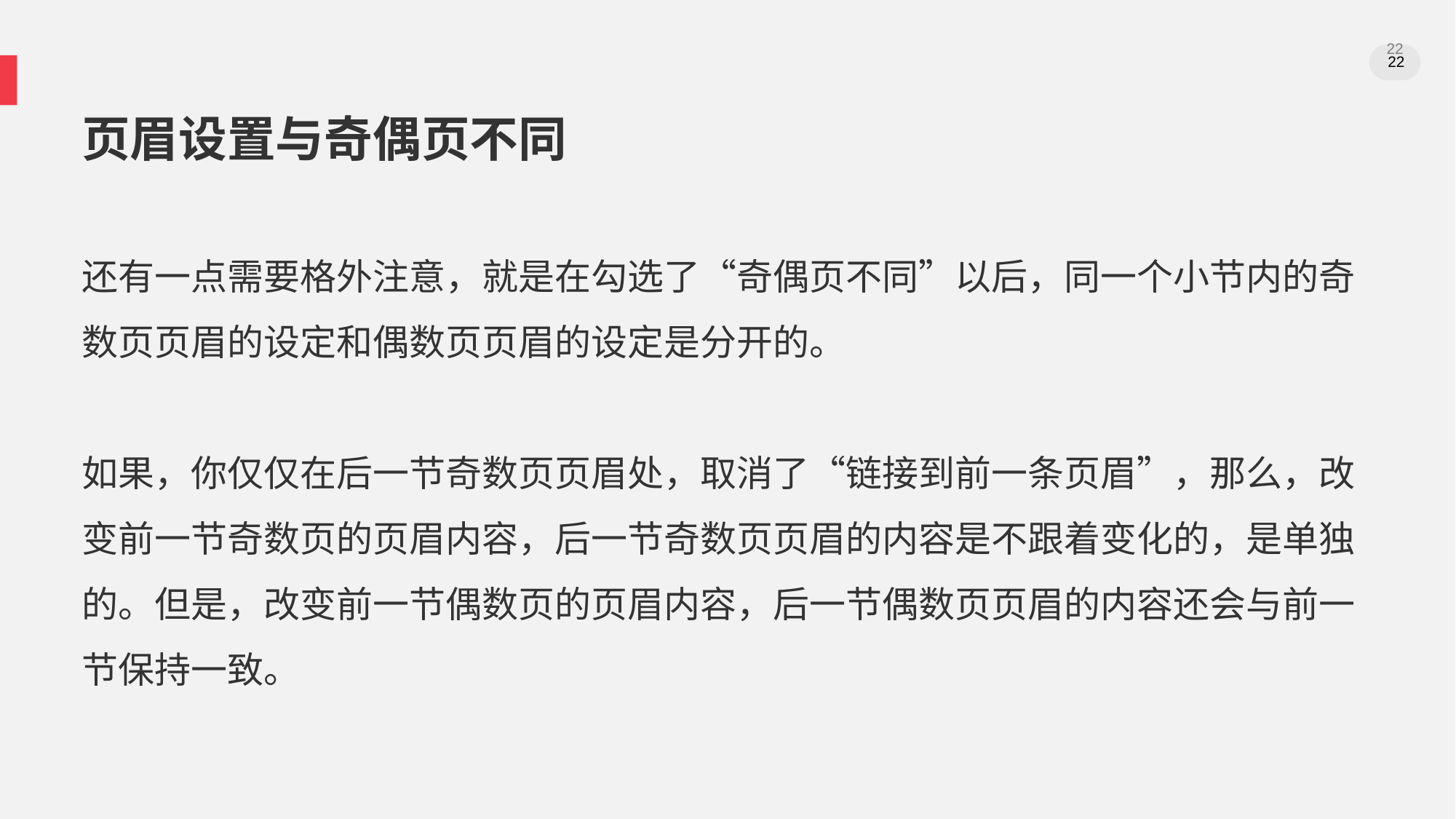

22
22

页眉设置与奇偶页不同

还有一点需要格外注意，就是在勾选了“奇偶页不同”以后，同一个小节内的奇数页页眉的设定和偶数页页眉的设定是分开的。

如果，你仅仅在后一节奇数页页眉处，取消了“链接到前一条页眉”，那么，改变前一节奇数页的页眉内容，后一节奇数页页眉的内容是不跟着变化的，是单独的。但是，改变前一节偶数页的页眉内容，后一节偶数页页眉的内容还会与前一节保持一致。